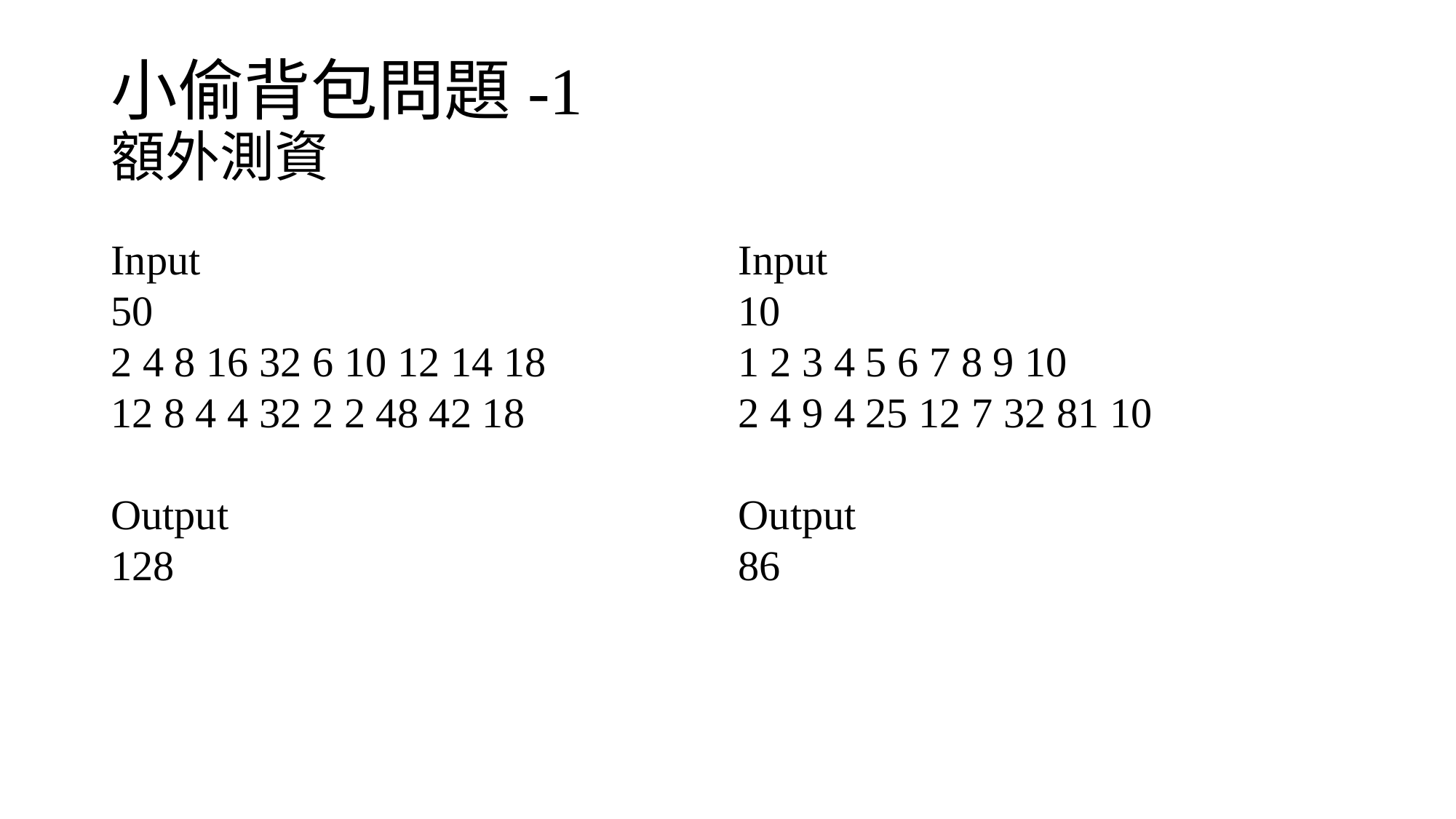

# 小偷背包問題-1 額外測資
Input
50
2 4 8 16 32 6 10 12 14 18
12 8 4 4 32 2 2 48 42 18

Output
128
Input
10
1 2 3 4 5 6 7 8 9 10
2 4 9 4 25 12 7 32 81 10

Output
86